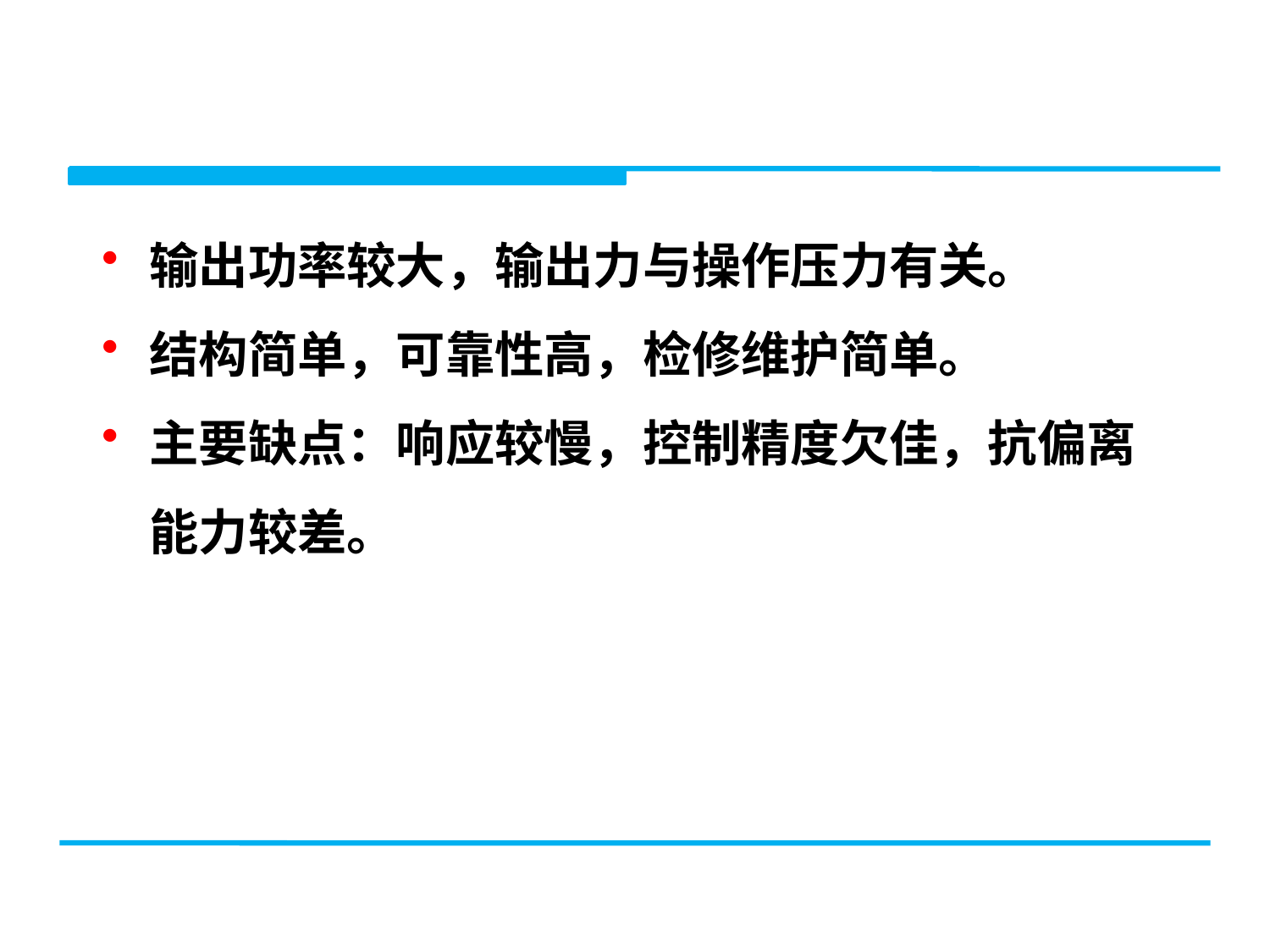

输出功率较大，输出力与操作压力有关。
结构简单，可靠性高，检修维护简单。
主要缺点：响应较慢，控制精度欠佳，抗偏离能力较差。